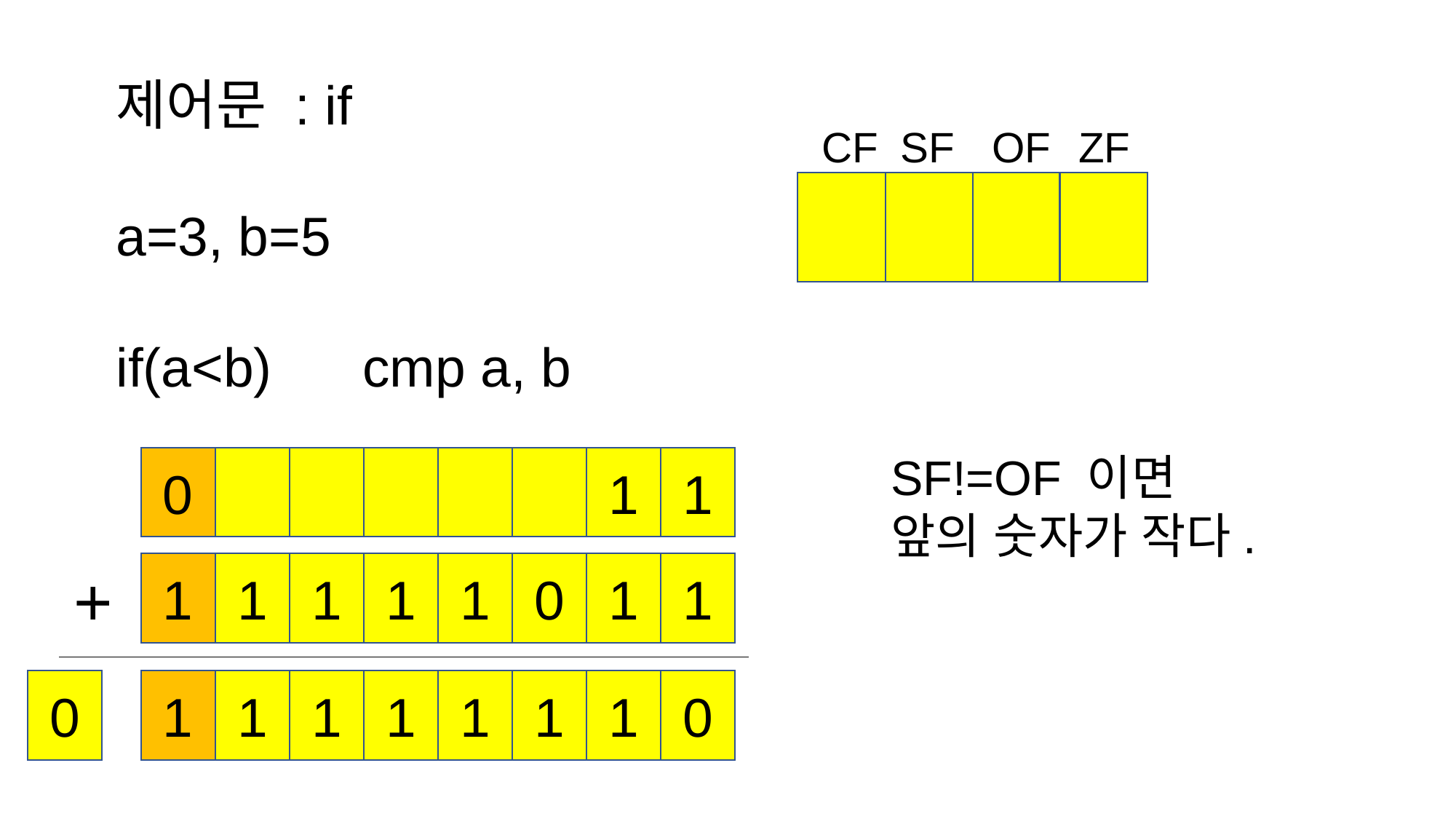

제어문 : if

a=3, b=5

if(a<b)      cmp a, b
CF
SF
OF
ZF

SF!=OF 이면
앞의 숫자가 작다.
0

1
1
+
1
1
1
1
1
0
1
1
0
1
1
1
1
1
1
1
0